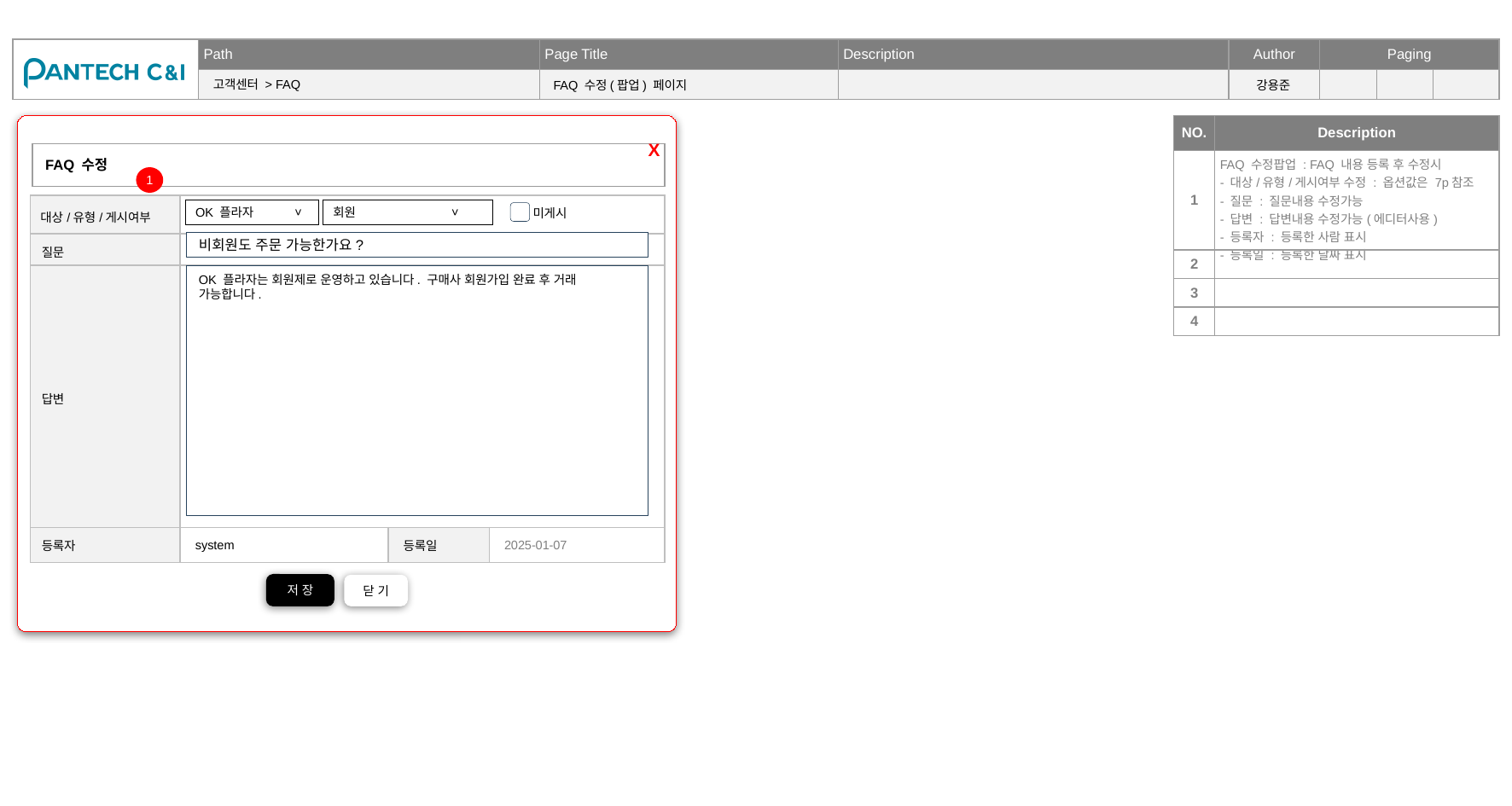

고객센터 > FAQ
FAQ 수정(팝업) 페이지
강용준

| NO. | Description |
| --- | --- |
| 1 | FAQ 수정팝업 : FAQ 내용 등록 후 수정시 - 대상/유형/게시여부 수정 : 옵션값은 7p참조 - 질문 : 질문내용 수정가능 - 답변 : 답변내용 수정가능(에디터사용) - 등록자 : 등록한 사람 표시 - 등록일 : 등록한 날짜 표시 |
| 2 |  |
| 3 |  |
| 4 |  |
| X |
| --- |
| FAQ 수정 |
| --- |
1
| 대상/유형/게시여부 |  |  |  |
| --- | --- | --- | --- |
| 질문 |  |  |  |
| 답변 |  |  |  |
| 등록자 | system | 등록일 | 2025-01-07 |
| OK 플라자 ˅ |
| --- |
| 회원 ˅ |
| --- |
| 미게시 |
| --- |

비회원도 주문 가능한가요?
OK 플라자는 회원제로 운영하고 있습니다. 구매사 회원가입 완료 후 거래 가능합니다.

저 장
닫 기